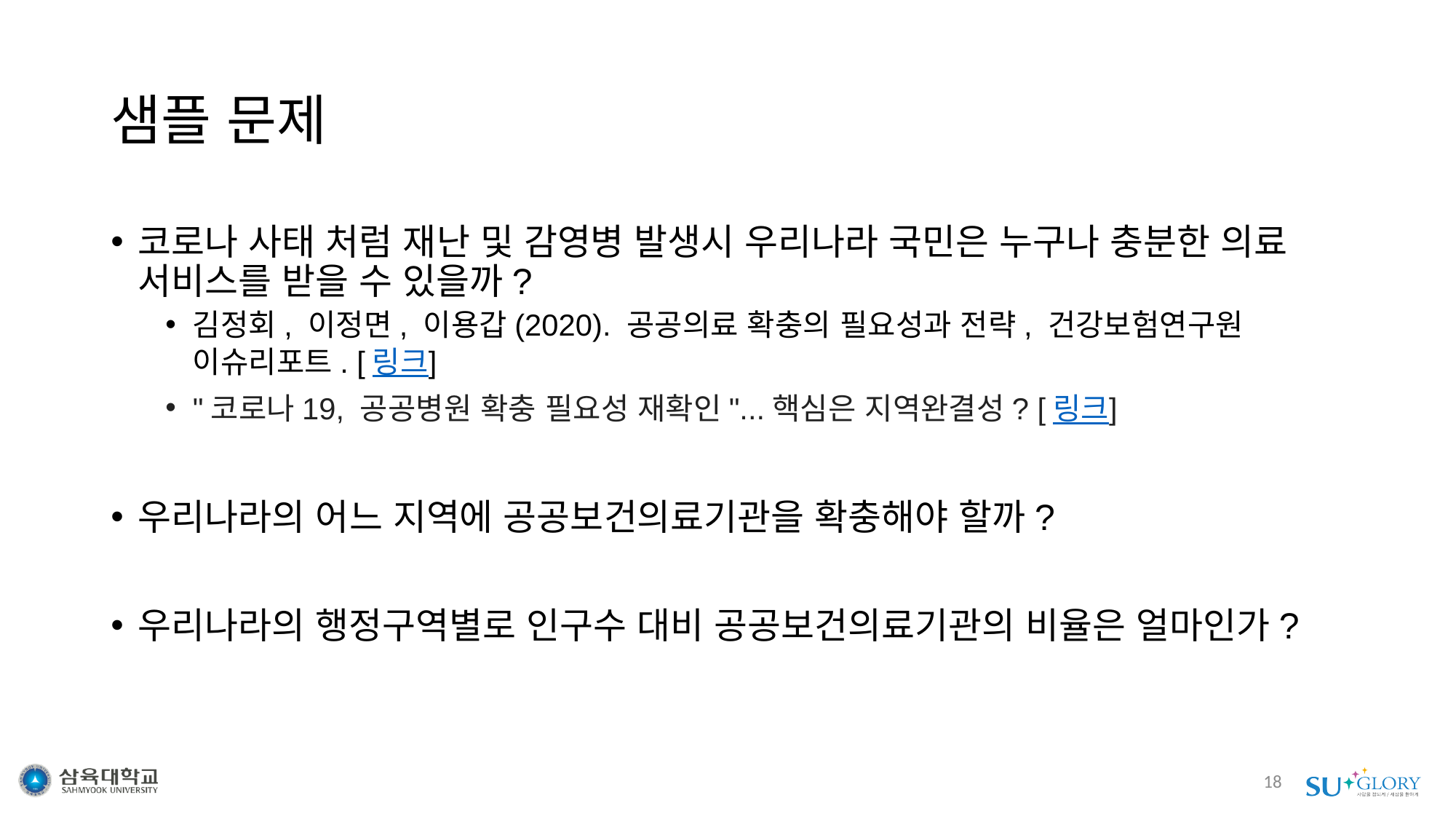

# 샘플 문제
코로나 사태 처럼 재난 및 감영병 발생시 우리나라 국민은 누구나 충분한 의료 서비스를 받을 수 있을까?
김정회, 이정면, 이용갑(2020). 공공의료 확충의 필요성과 전략, 건강보험연구원 이슈리포트. [링크]
"코로나19, 공공병원 확충 필요성 재확인"...핵심은 지역완결성? [링크]

우리나라의 어느 지역에 공공보건의료기관을 확충해야 할까?

우리나라의 행정구역별로 인구수 대비 공공보건의료기관의 비율은 얼마인가?
18